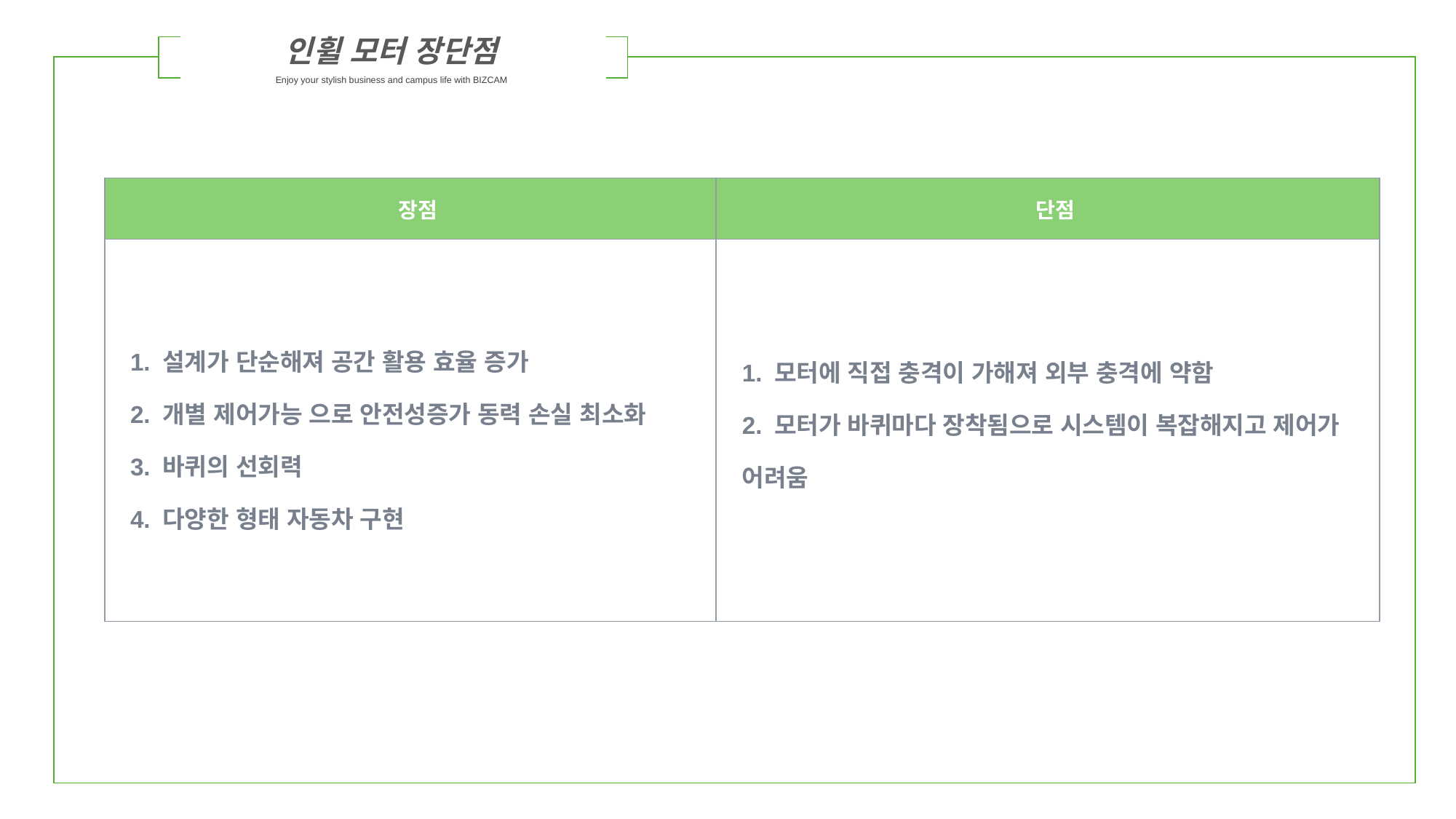

인휠 모터 장단점
Enjoy your stylish business and campus life with BIZCAM
|  |  |  |
| --- | --- | --- |

| 장점 | 단점 |
| --- | --- |
| 1. 설계가 단순해져 공간 활용 효율 증가 2. 개별 제어가능 으로 안전성증가 동력 손실 최소화 3. 바퀴의 선회력 4. 다양한 형태 자동차 구현 | 1. 모터에 직접 충격이 가해져 외부 충격에 약함 2. 모터가 바퀴마다 장착됨으로 시스템이 복잡해지고 제어가 어려움 |